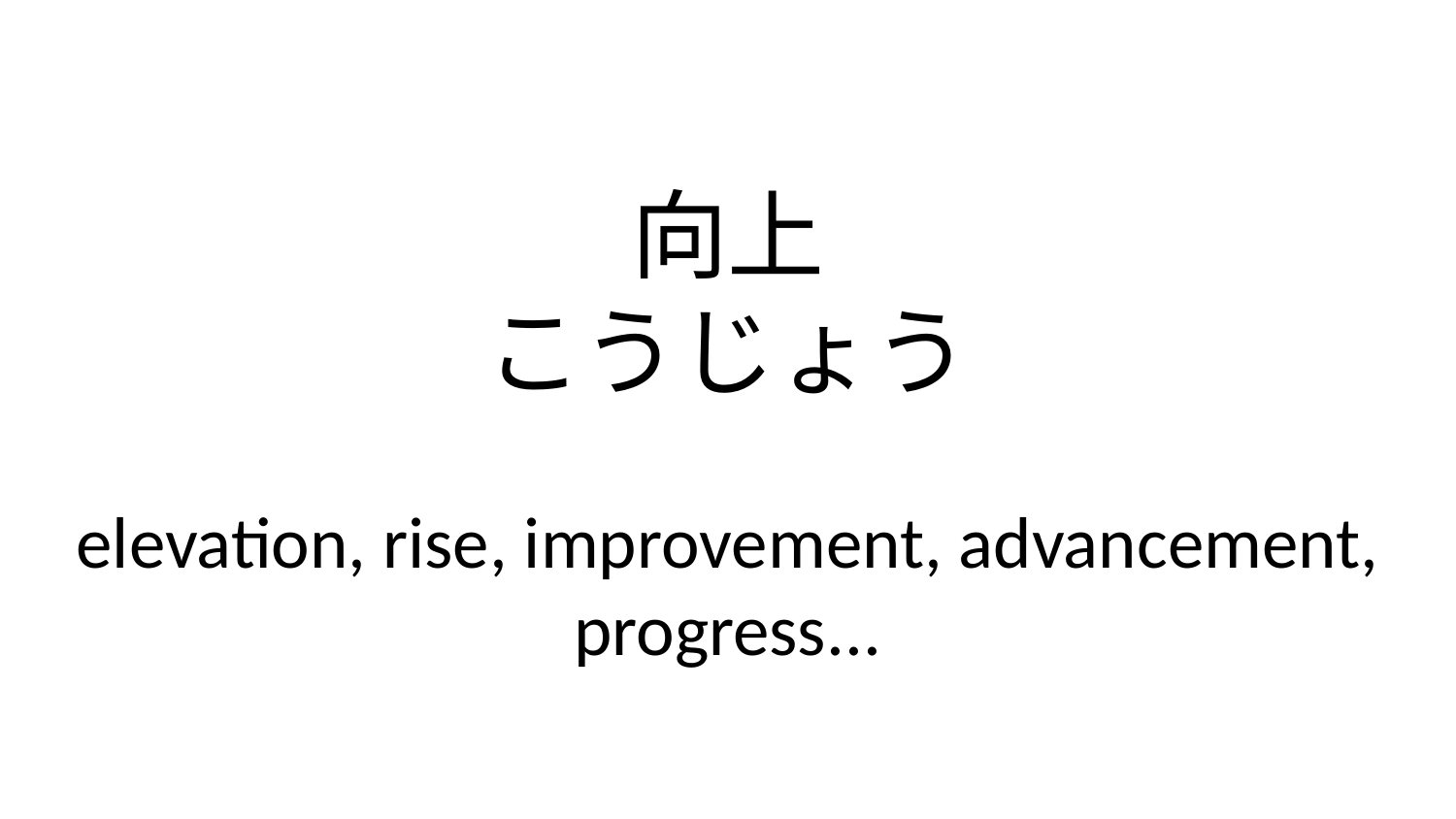

向上
こうじょう
elevation, rise, improvement, advancement, progress...
541-555